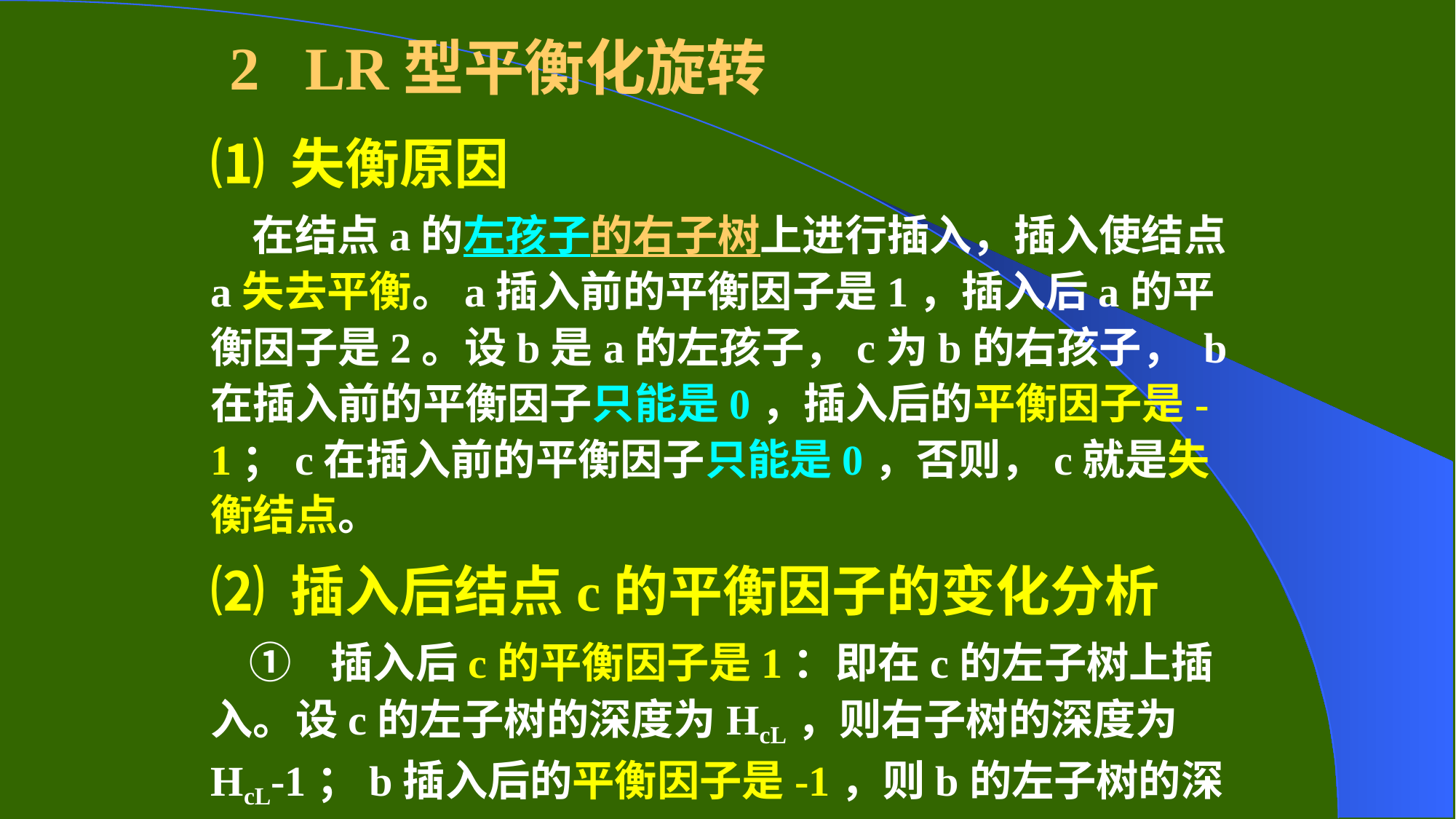

# 2   LR型平衡化旋转
⑴ 失衡原因
    在结点a的左孩子的右子树上进行插入，插入使结点a失去平衡。a插入前的平衡因子是1，插入后a的平衡因子是2。设b是a的左孩子，c为b的右孩子， b在插入前的平衡因子只能是0，插入后的平衡因子是-1；c在插入前的平衡因子只能是0，否则，c就是失衡结点。
⑵ 插入后结点c的平衡因子的变化分析
    ①   插入后c的平衡因子是1：即在c的左子树上插入。设c的左子树的深度为HcL，则右子树的深度为HcL-1；b插入后的平衡因子是-1，则b的左子树的深度为HcL，以b为根的子树的深度是HcL+2。